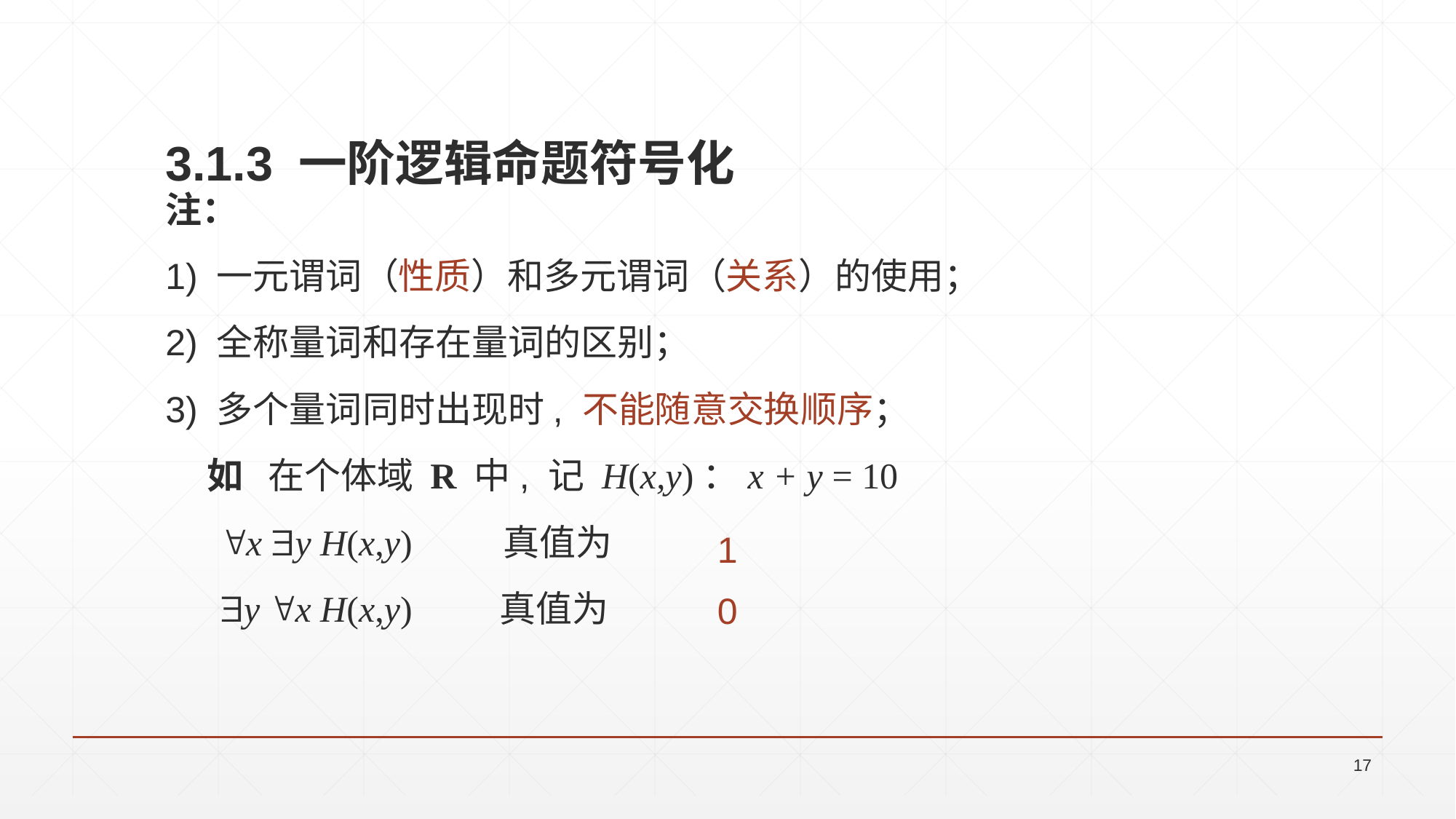

3.1.3 一阶逻辑命题符号化
注：
1) 一元谓词（性质）和多元谓词（关系）的使用；
2) 全称量词和存在量词的区别；
3) 多个量词同时出现时, 不能随意交换顺序；
    如   在个体域 R 中, 记 H(x,y)：x + y = 10
      ∀x ∃y H(x,y)         真值为
      ∃y ∀x H(x,y)        真值为

1
0
17